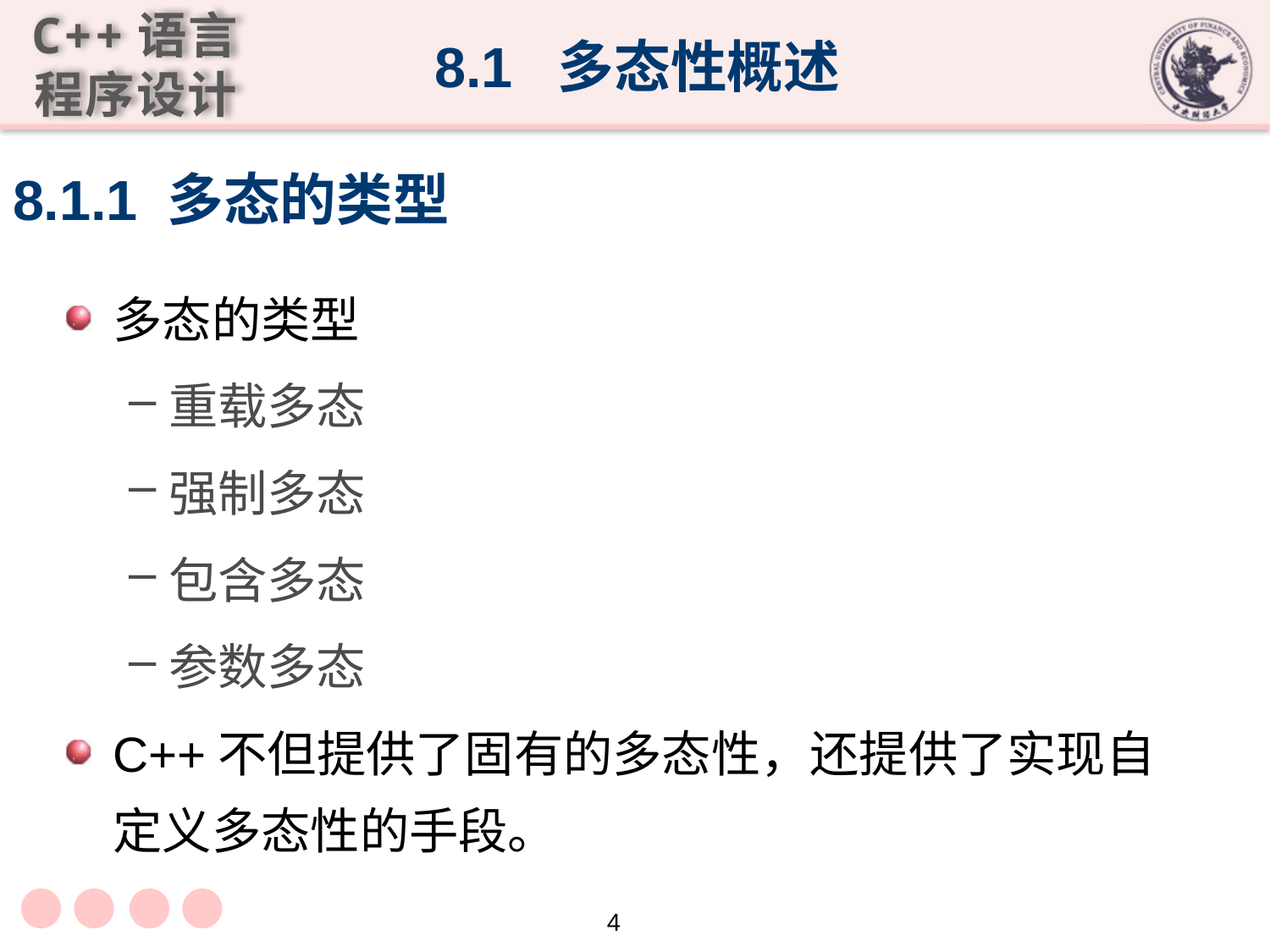

8.1  多态性概述
# 8.1.1 多态的类型
多态的类型
重载多态
强制多态
包含多态
参数多态
C++不但提供了固有的多态性，还提供了实现自定义多态性的手段。
4